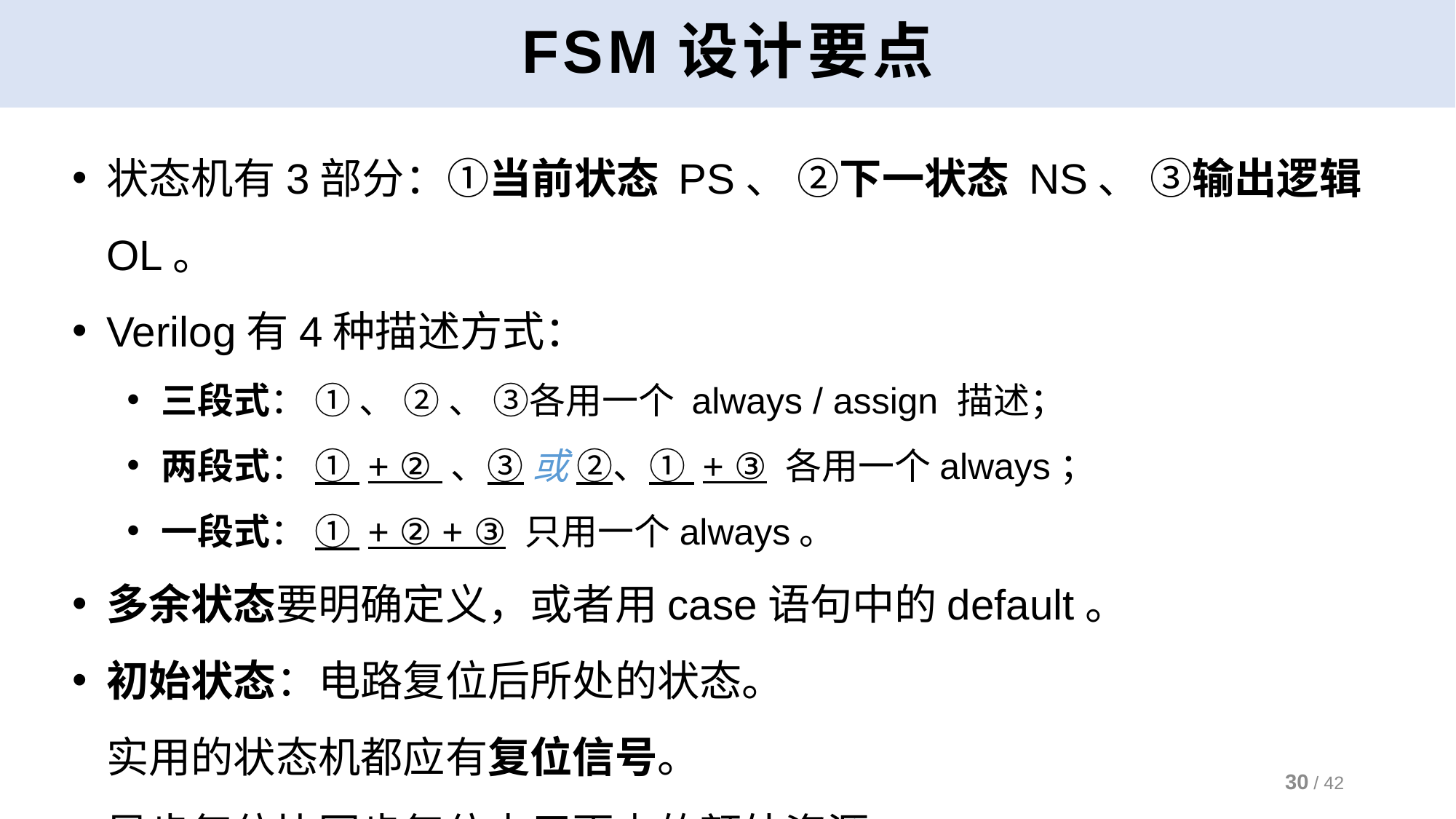

# FSM设计要点
状态机有3部分：①当前状态 PS、 ②下一状态 NS、 ③输出逻辑 OL。
Verilog有4种描述方式：
三段式： ① 、 ② 、 ③各用一个 always / assign 描述；
两段式： ① + ② 、③ 或 ②、① + ③ 各用一个always；
一段式： ① + ② + ③ 只用一个always。
多余状态要明确定义，或者用case语句中的default。
初始状态：电路复位后所处的状态。
实用的状态机都应有复位信号。
异步复位比同步复位占用更少的额外资源。
30 / 42